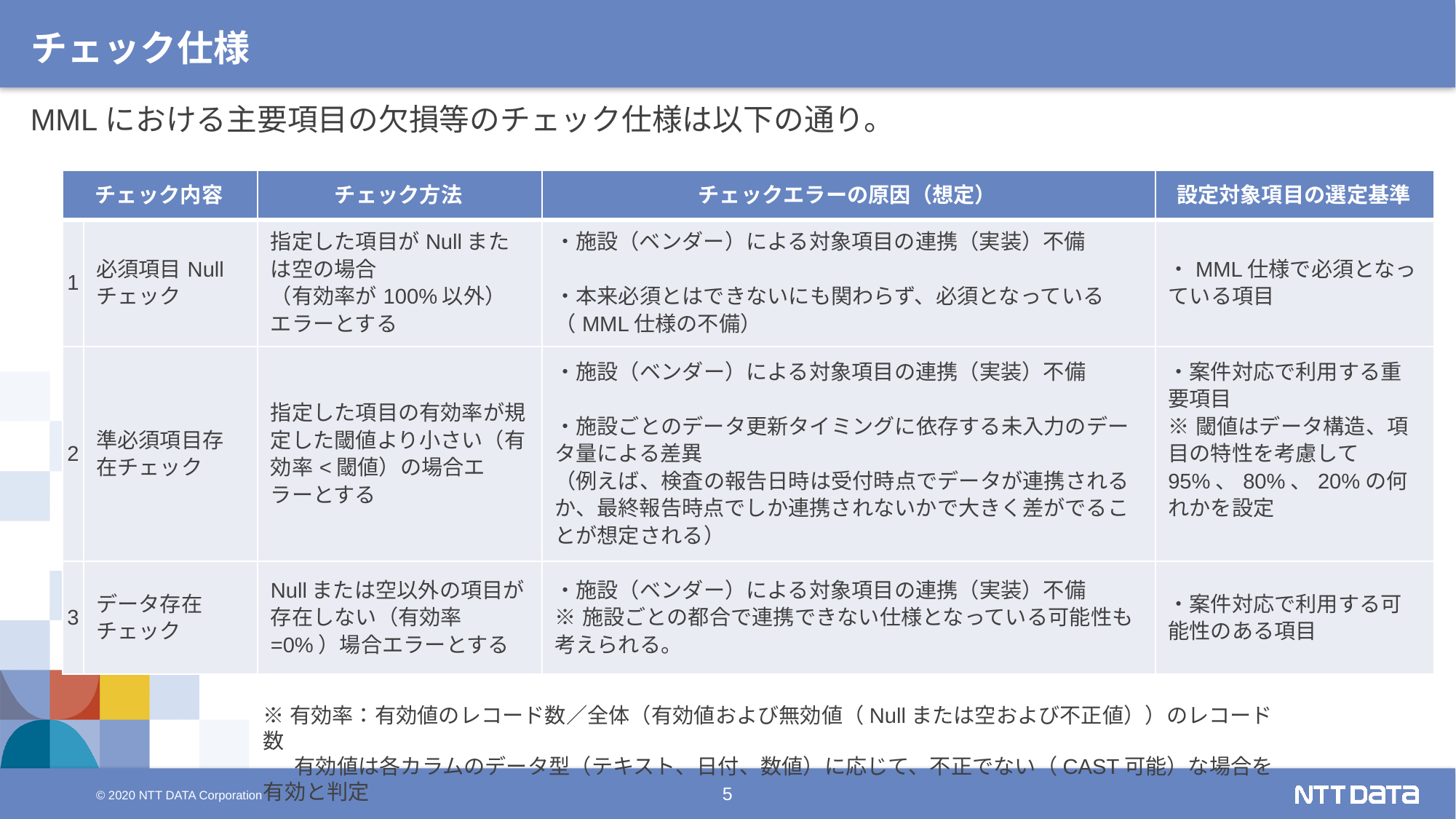

# チェック仕様
MMLにおける主要項目の欠損等のチェック仕様は以下の通り。

| チェック内容 |  | チェック方法 | チェックエラーの原因（想定） | 設定対象項目の選定基準 |
| --- | --- | --- | --- | --- |
| 1 | 必須項目Nullチェック | 指定した項目がNullまたは空の場合 （有効率が100%以外）エラーとする | ・施設（ベンダー）による対象項目の連携（実装）不備 ・本来必須とはできないにも関わらず、必須となっている （MML仕様の不備） | ・MML仕様で必須となっている項目 |
| 2 | 準必須項目存在チェック | 指定した項目の有効率が規定した閾値より小さい（有効率<閾値）の場合エラーとする | ・施設（ベンダー）による対象項目の連携（実装）不備 ・施設ごとのデータ更新タイミングに依存する未入力のデータ量による差異 （例えば、検査の報告日時は受付時点でデータが連携されるか、最終報告時点でしか連携されないかで大きく差がでることが想定される） | ・案件対応で利用する重要項目 ※閾値はデータ構造、項目の特性を考慮して95%、80%、20%の何れかを設定 |
| 3 | データ存在チェック | Nullまたは空以外の項目が存在しない（有効率=0%）場合エラーとする | ・施設（ベンダー）による対象項目の連携（実装）不備 ※施設ごとの都合で連携できない仕様となっている可能性も考えられる。 | ・案件対応で利用する可能性のある項目 |
※有効率：有効値のレコード数／全体（有効値および無効値（Nullまたは空および不正値））のレコード数
 　有効値は各カラムのデータ型（テキスト、日付、数値）に応じて、不正でない（CAST可能）な場合を有効と判定